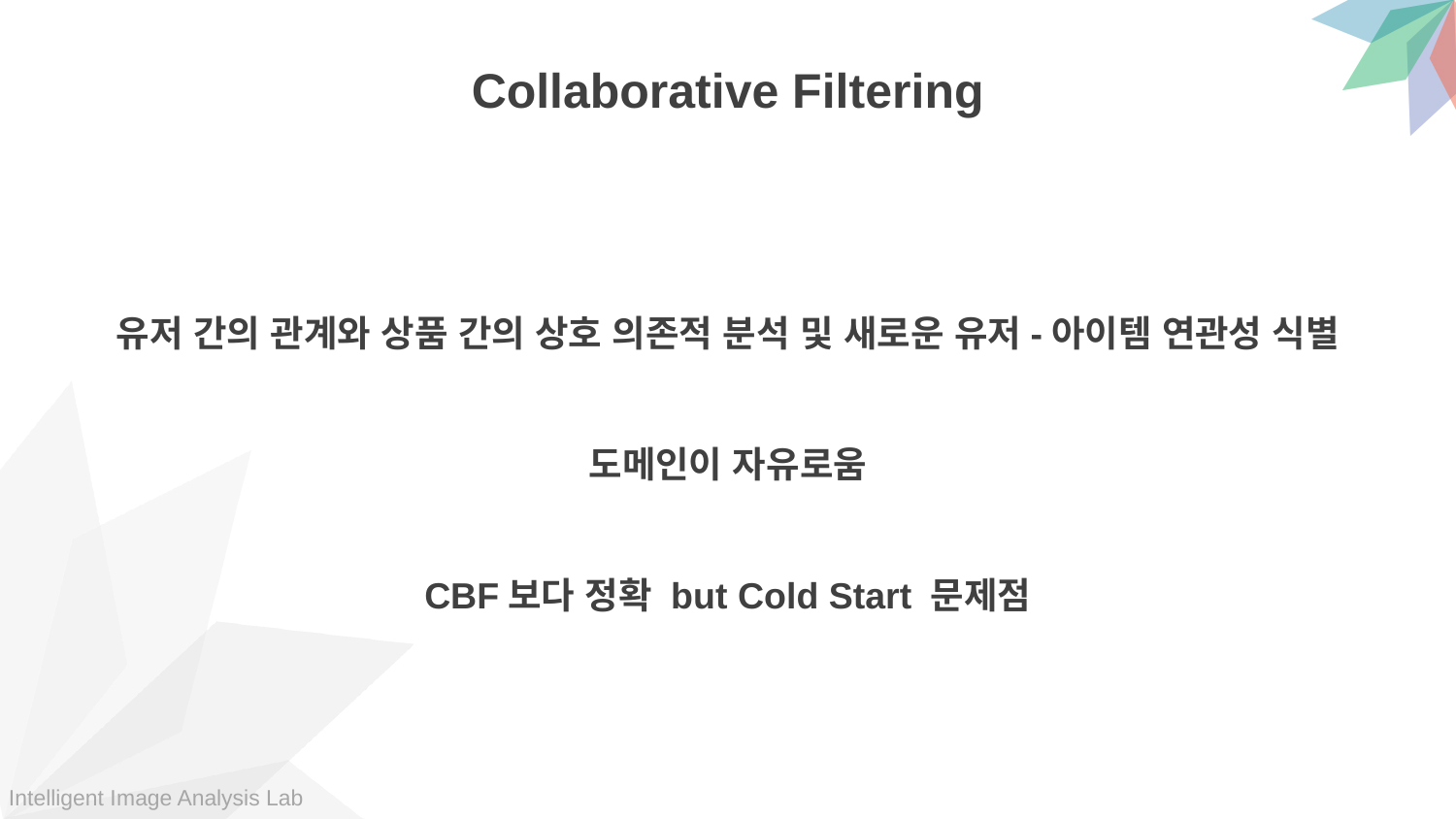

Collaborative Filtering
유저 간의 관계와 상품 간의 상호 의존적 분석 및 새로운 유저-아이템 연관성 식별
도메인이 자유로움
CBF보다 정확 but Cold Start 문제점